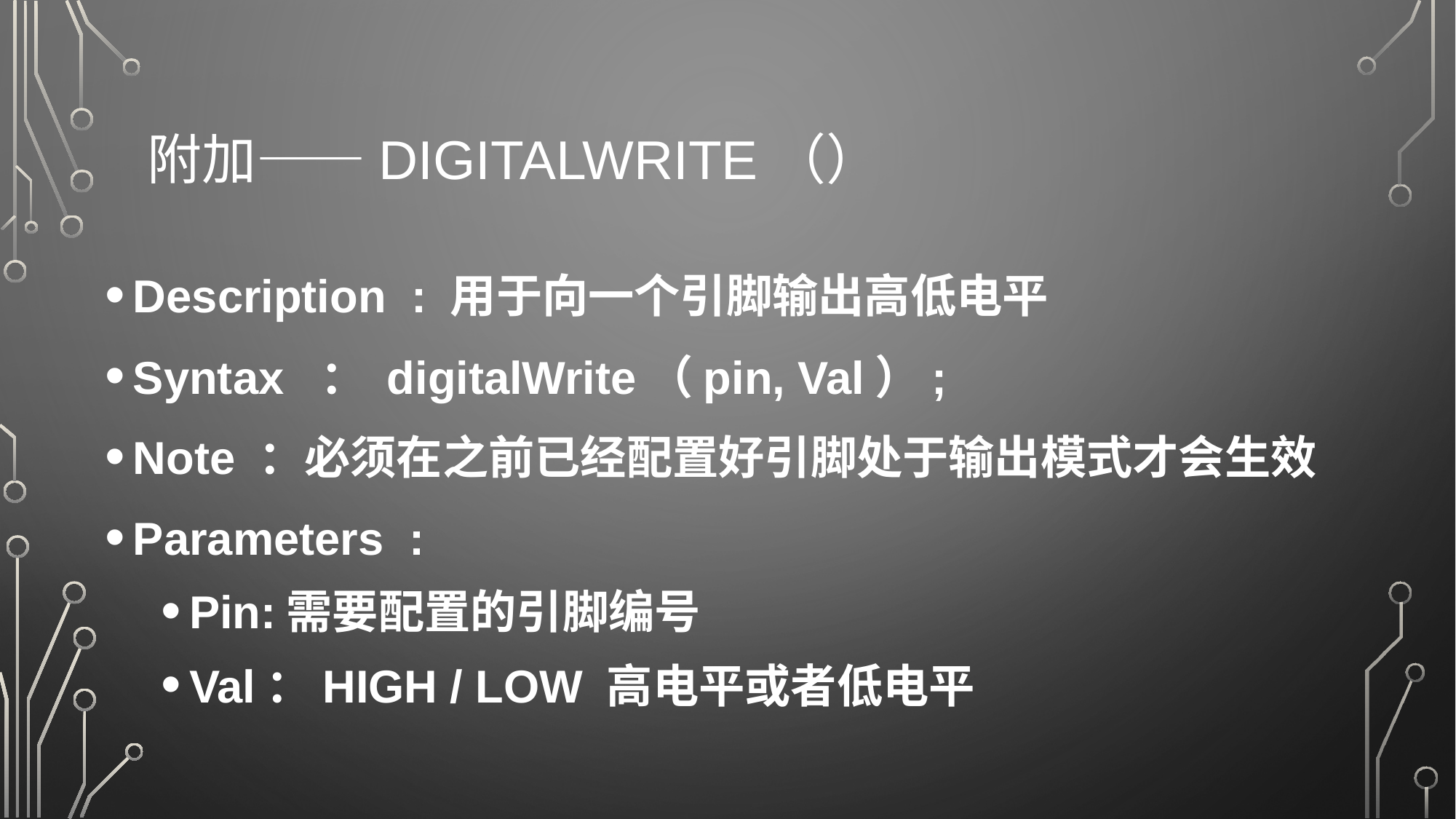

# 附加——digitalWrite（）
Description  : 用于向一个引脚输出高低电平
Syntax  ： digitalWrite（pin, Val）;
Note ：必须在之前已经配置好引脚处于输出模式才会生效
Parameters  :
Pin:需要配置的引脚编号
Val：HIGH / LOW 高电平或者低电平